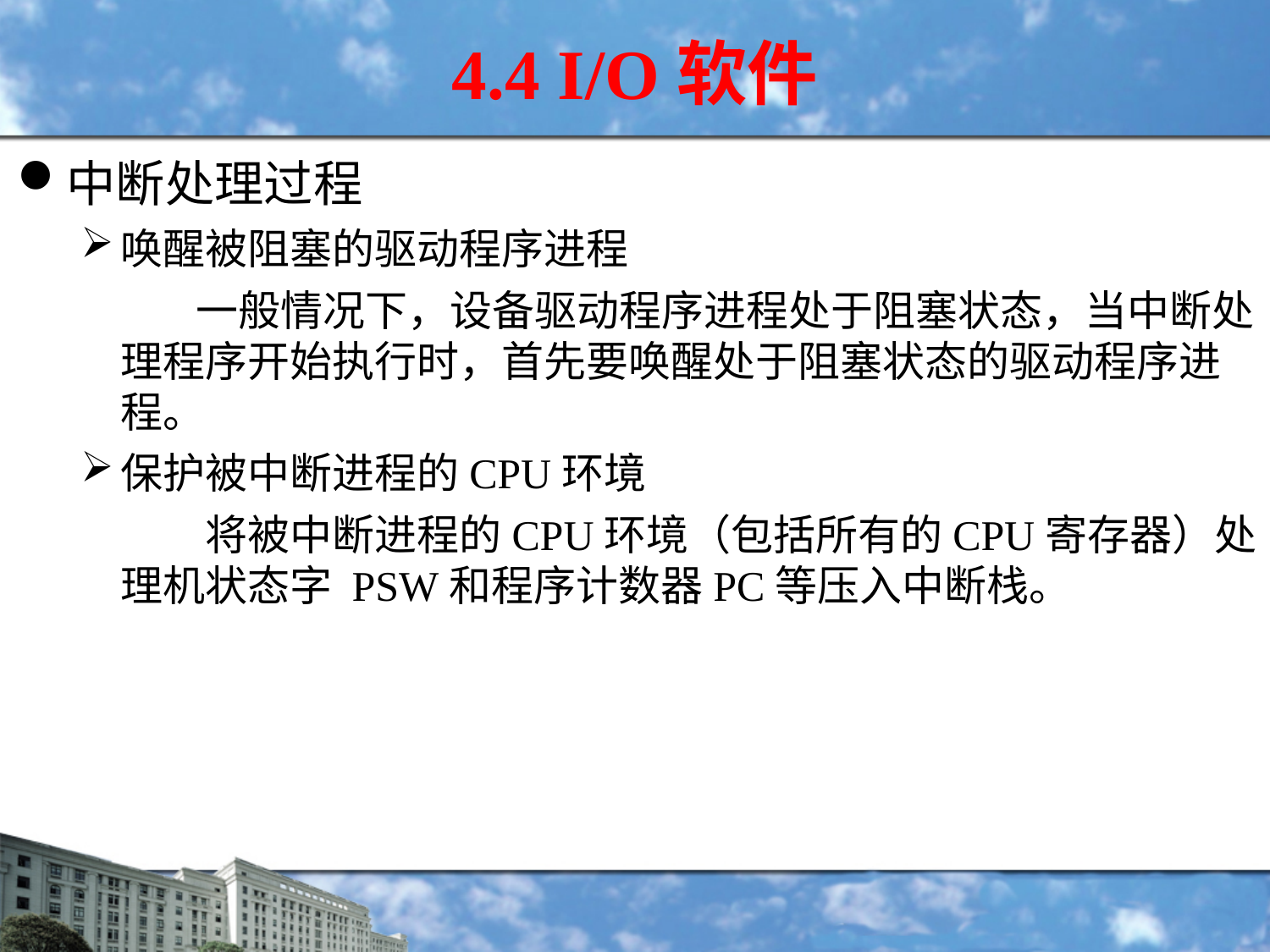

4.4 I/O软件
中断处理过程
唤醒被阻塞的驱动程序进程
           一般情况下，设备驱动程序进程处于阻塞状态，当中断处理程序开始执行时，首先要唤醒处于阻塞状态的驱动程序进程。
保护被中断进程的CPU环境
            将被中断进程的CPU环境（包括所有的CPU寄存器）处理机状态字 PSW和程序计数器PC等压入中断栈。